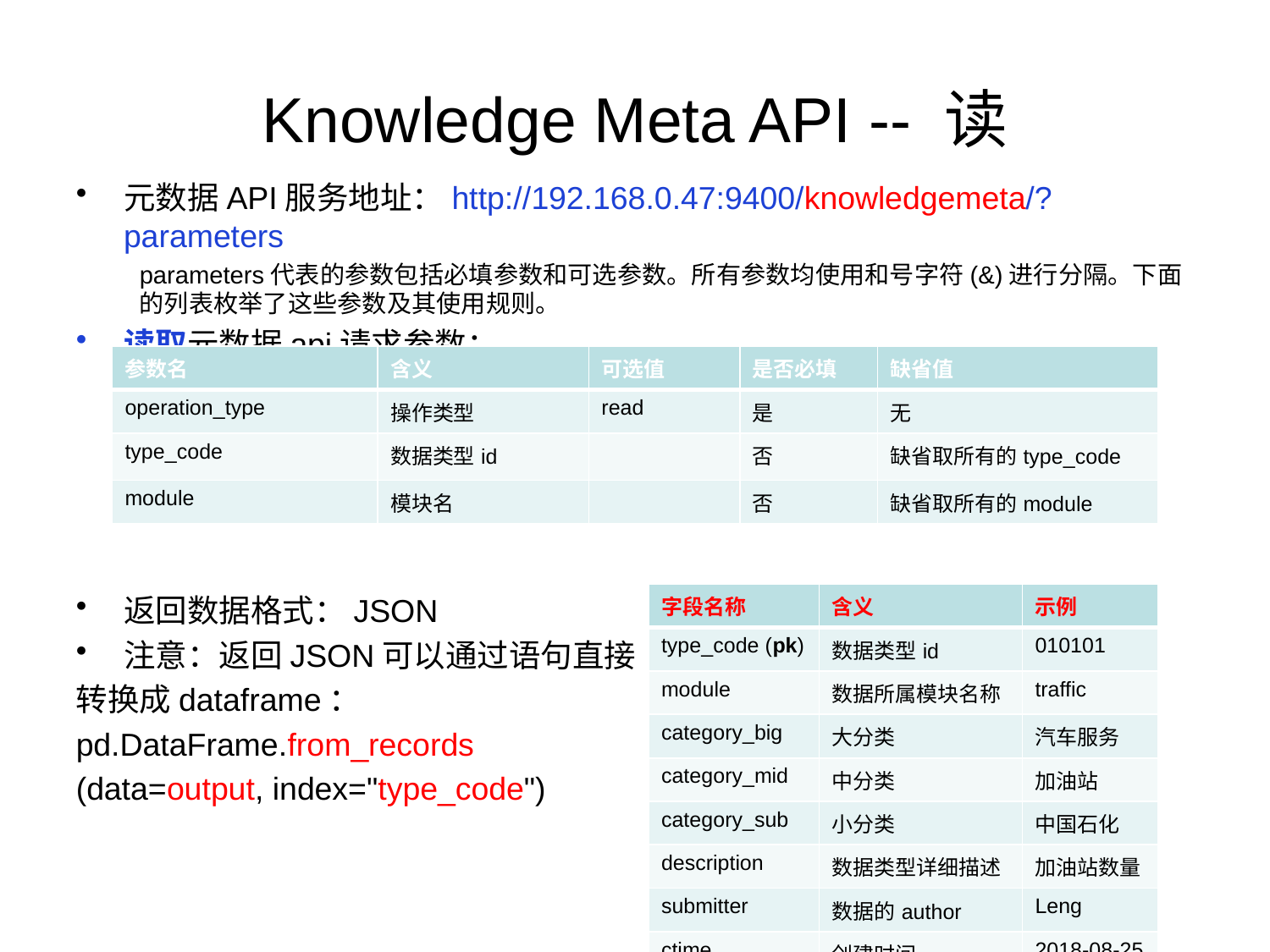

# Knowledge Meta API -- 读
元数据API服务地址：http://192.168.0.47:9400/knowledgemeta/?parameters
parameters代表的参数包括必填参数和可选参数。所有参数均使用和号字符(&)进行分隔。下面的列表枚举了这些参数及其使用规则。
读取元数据api请求参数：

返回数据格式：JSON
注意：返回JSON可以通过语句直接
转换成dataframe：
pd.DataFrame.from_records
(data=output, index="type_code")
| 参数名 | 含义 | 可选值 | 是否必填 | 缺省值 |
| --- | --- | --- | --- | --- |
| operation\_type | 操作类型 | read | 是 | 无 |
| type\_code | 数据类型id |  | 否 | 缺省取所有的type\_code |
| module | 模块名 |  | 否 | 缺省取所有的module |
| 字段名称 | 含义 | 示例 |
| --- | --- | --- |
| type\_code (pk) | 数据类型id | 010101 |
| module | 数据所属模块名称 | traffic |
| category\_big | 大分类 | 汽车服务 |
| category\_mid | 中分类 | 加油站 |
| category\_sub | 小分类 | 中国石化 |
| description | 数据类型详细描述 | 加油站数量 |
| submitter | 数据的author | Leng |
| ctime | 创建时间 | 2018-08-25 |